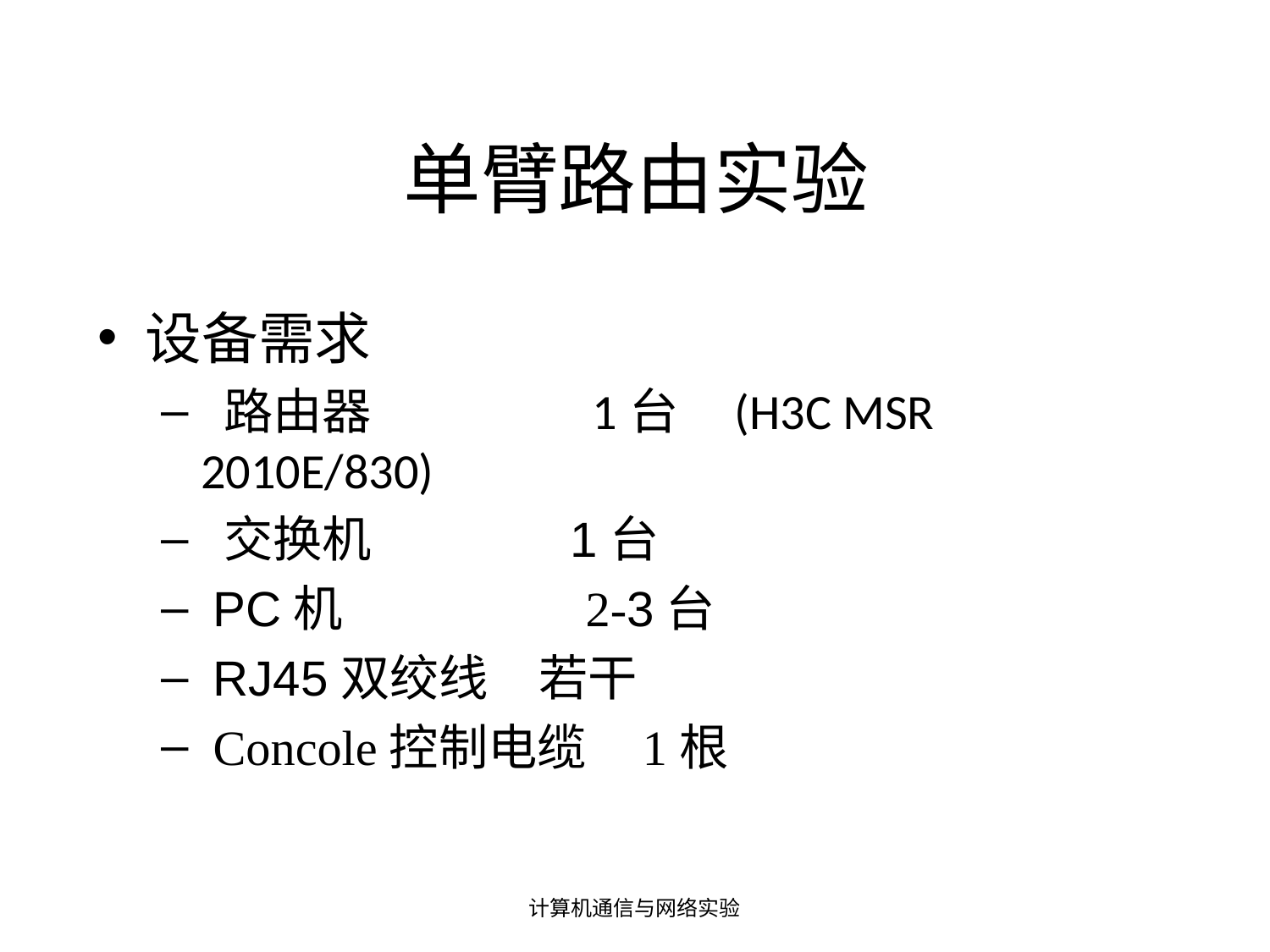

# 单臂路由实验
设备需求
 路由器                   1台    (H3C MSR 2010E/830)
 交换机                 1台
 PC机                     2-3台
 RJ45双绞线     若干
 Concole控制电缆    1根

计算机通信与网络实验